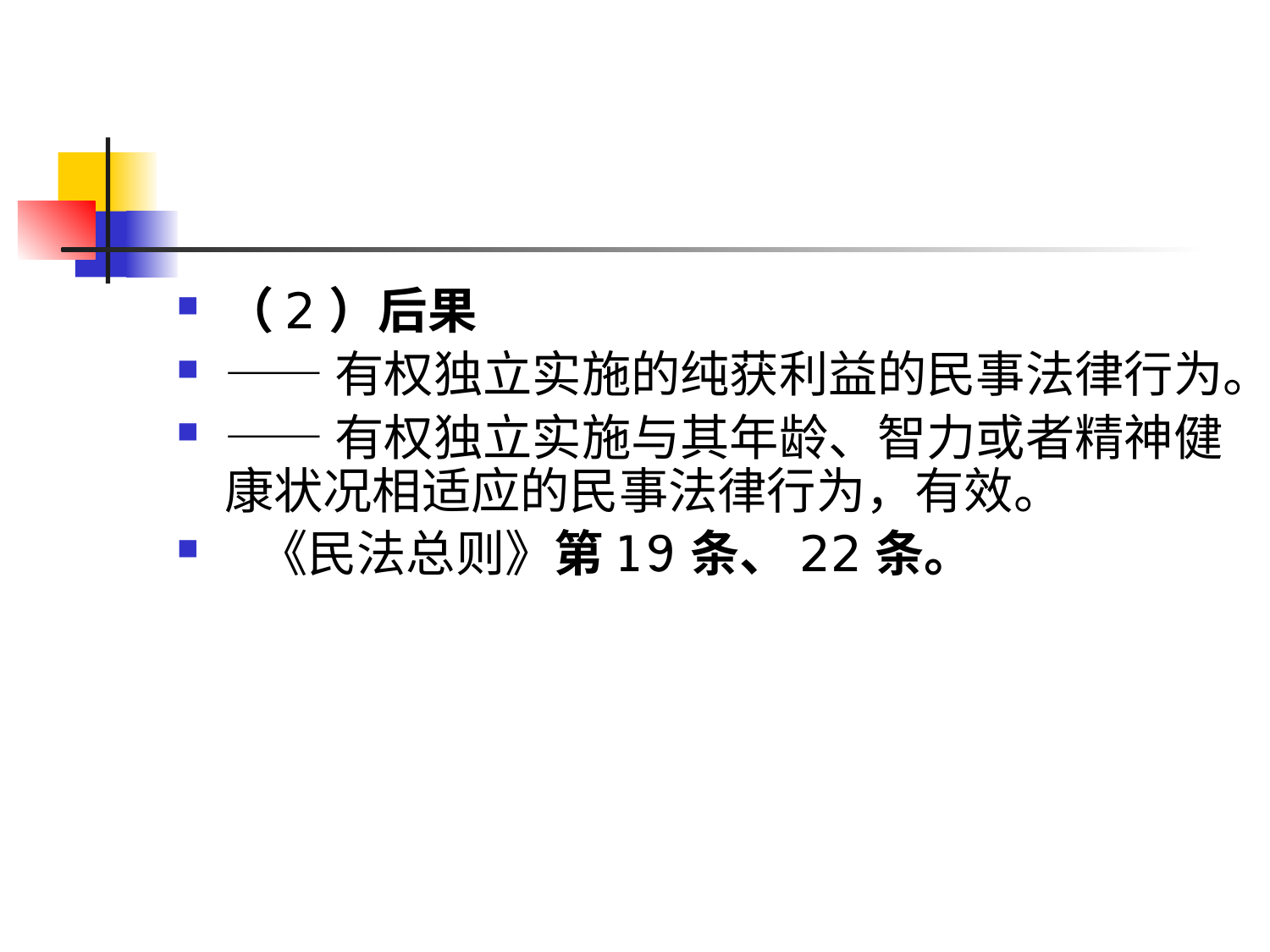

#
（2）后果
——有权独立实施的纯获利益的民事法律行为。
——有权独立实施与其年龄、智力或者精神健康状况相适应的民事法律行为，有效。
  《民法总则》第19条、22条。